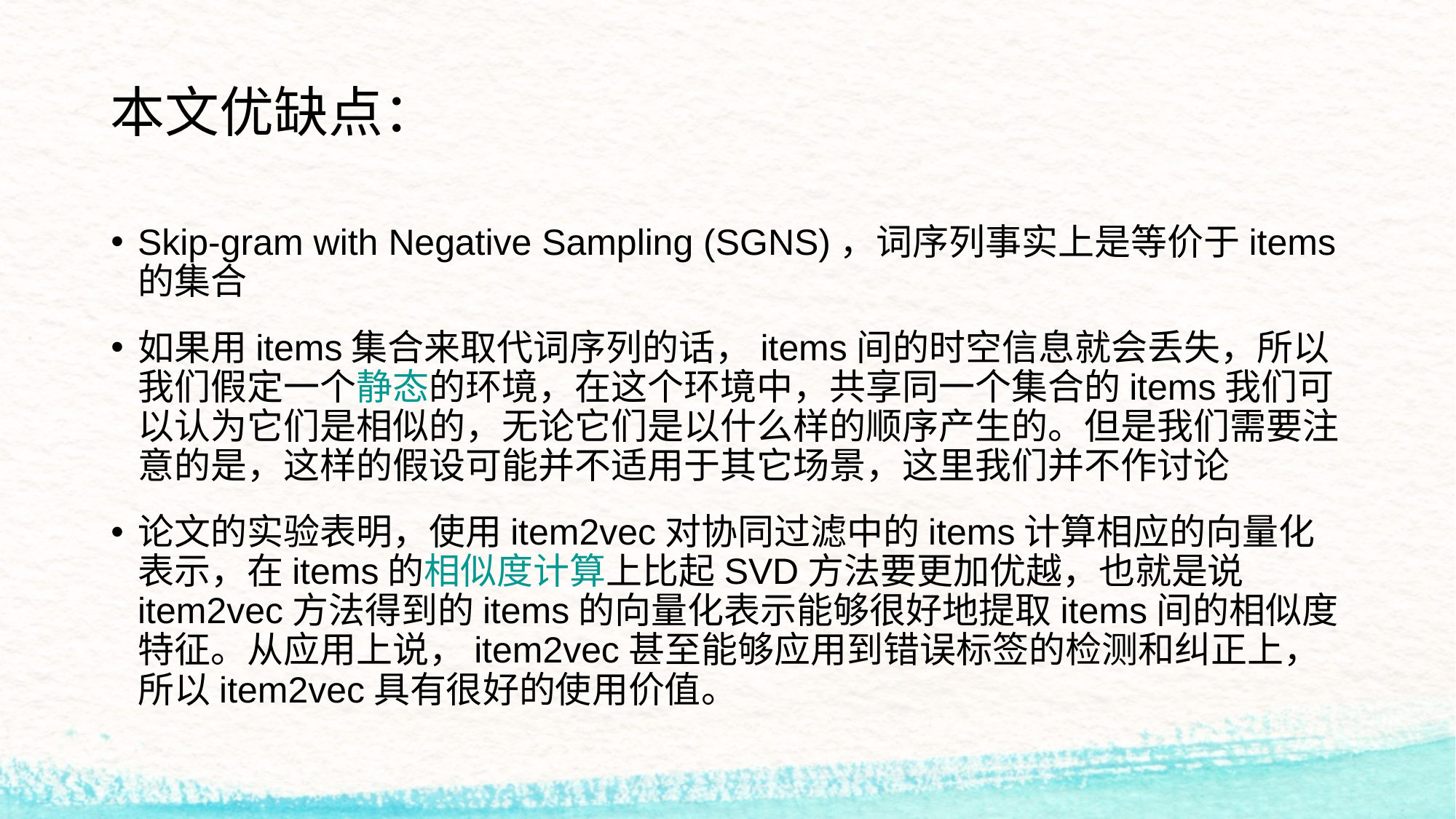

# 本文优缺点：
Skip-gram with Negative Sampling (SGNS)，词序列事实上是等价于items的集合
如果用items集合来取代词序列的话，items间的时空信息就会丢失，所以我们假定一个静态的环境，在这个环境中，共享同一个集合的items我们可以认为它们是相似的，无论它们是以什么样的顺序产生的。但是我们需要注意的是，这样的假设可能并不适用于其它场景，这里我们并不作讨论
论文的实验表明，使用item2vec对协同过滤中的items计算相应的向量化表示，在items的相似度计算上比起SVD方法要更加优越，也就是说item2vec方法得到的items的向量化表示能够很好地提取items间的相似度特征。从应用上说，item2vec甚至能够应用到错误标签的检测和纠正上，所以item2vec具有很好的使用价值。